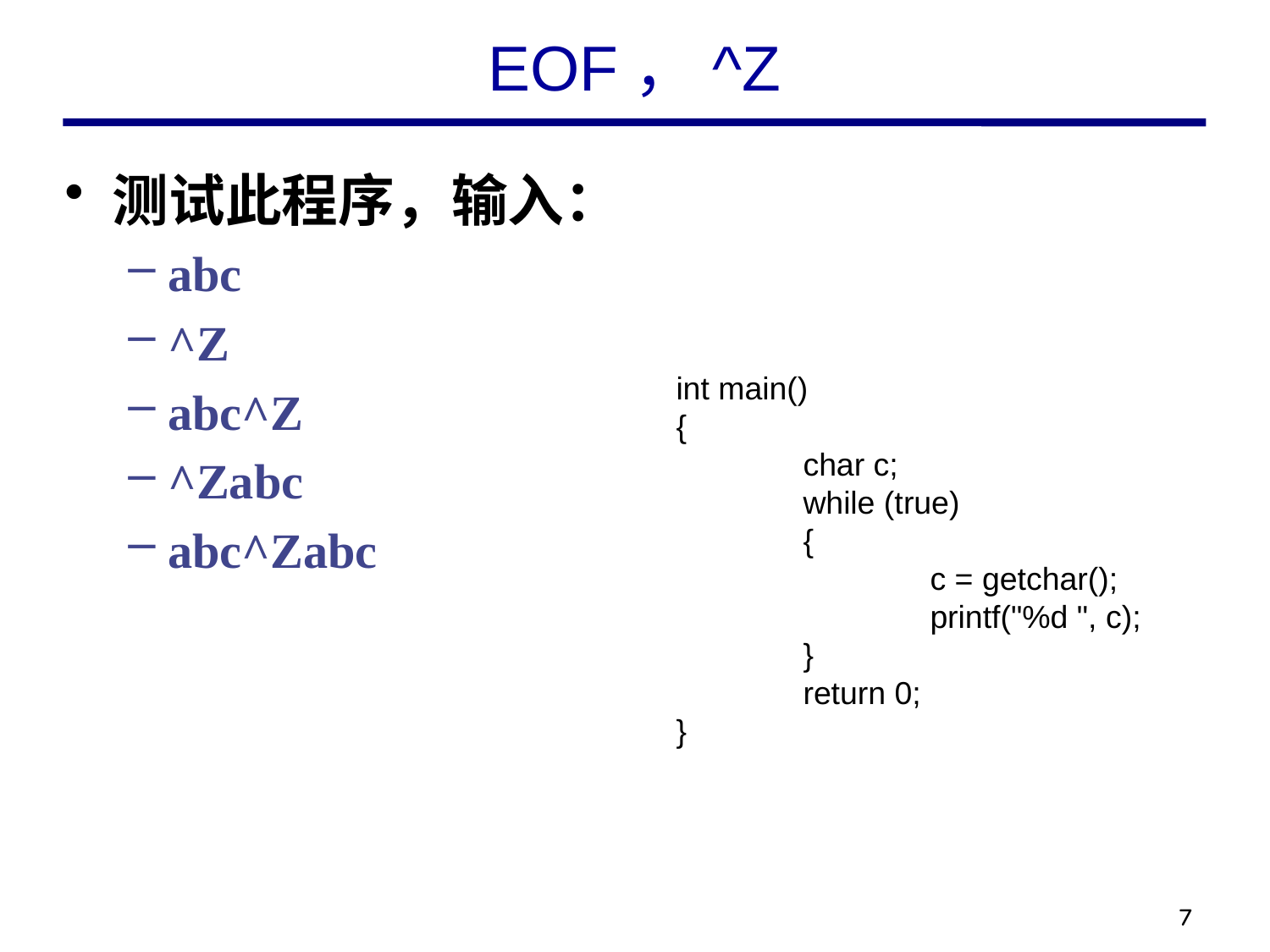

# EOF，^Z
测试此程序，输入：
abc
^Z
abc^Z
^Zabc
abc^Zabc

int main()
{
	char c;
	while (true)
	{
		c = getchar();		printf("%d ", c);
	}
	return 0;
}